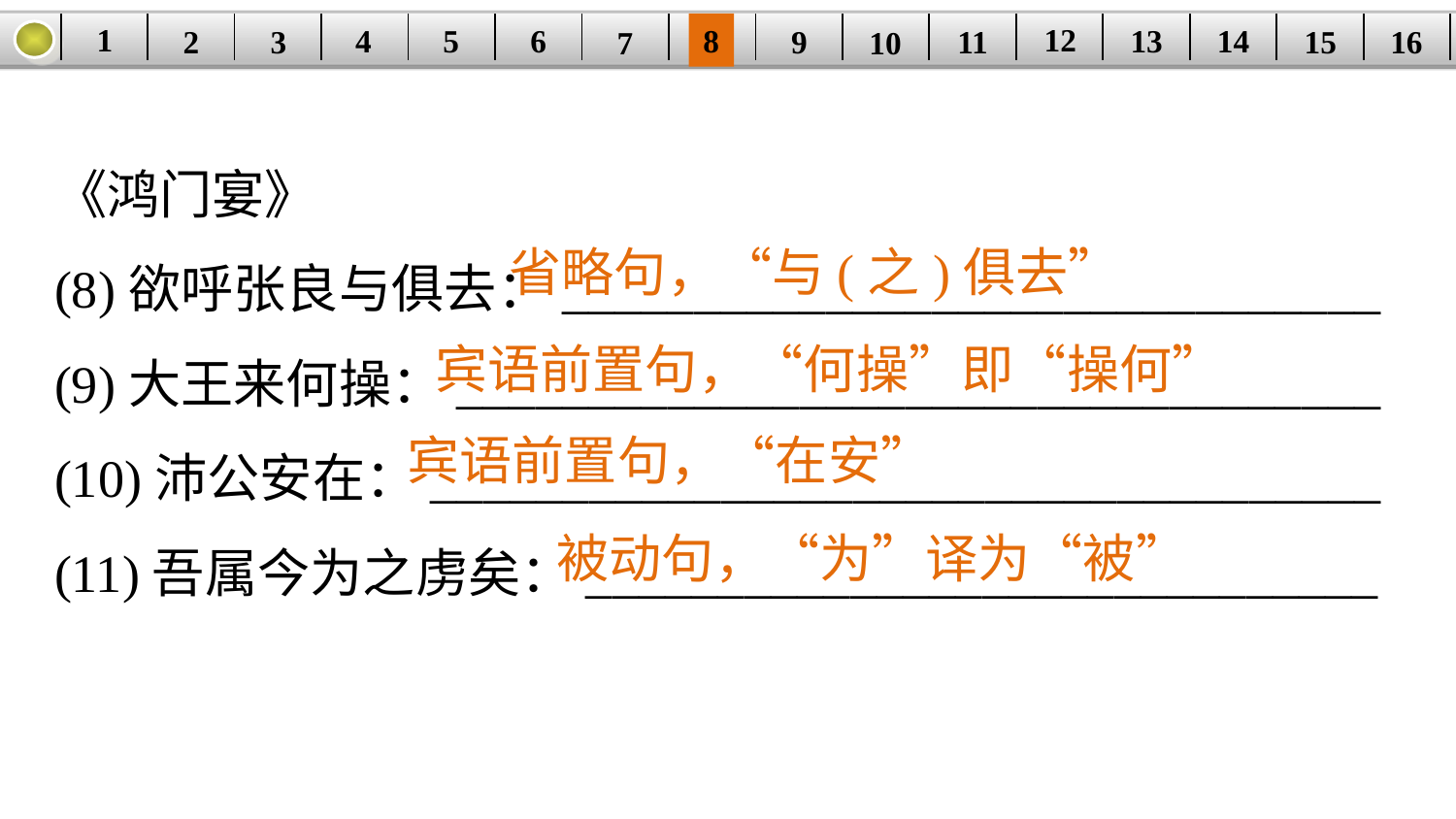

1
12
6
14
8
5
|  |  |  |  |  |  |  |  |  |  |  |  |  |  |  |  |
| --- | --- | --- | --- | --- | --- | --- | --- | --- | --- | --- | --- | --- | --- | --- | --- |
13
4
15
2
9
3
11
16
10
7

《鸿门宴》
(8)欲呼张良与俱去：_______________________________
(9)大王来何操：___________________________________
(10)沛公安在：____________________________________
(11)吾属今为之虏矣：______________________________
省略句，“与(之)俱去”
宾语前置句，“何操”即“操何”
宾语前置句，“在安”
被动句，“为”译为“被”